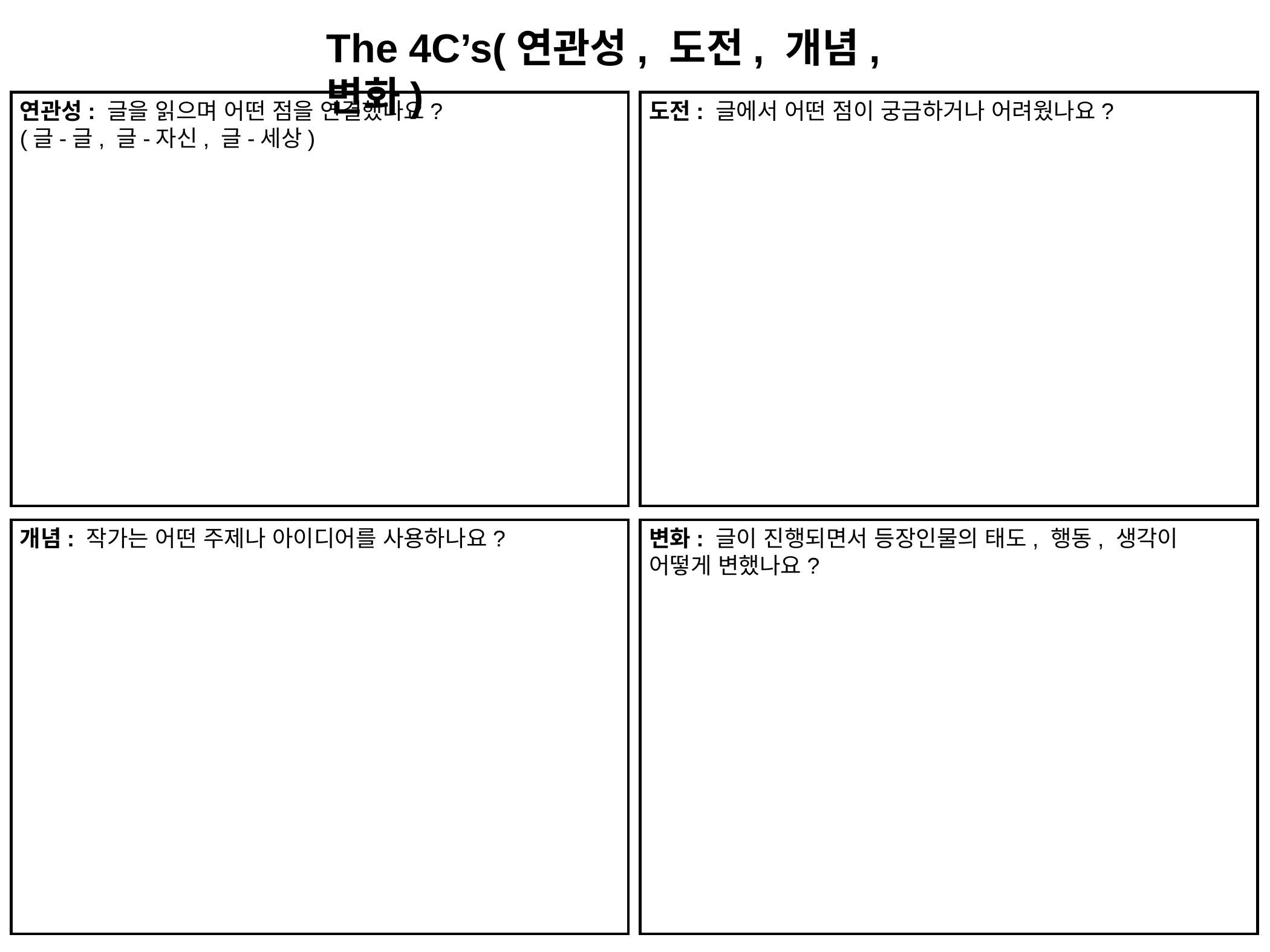

The 4C’s(연관성, 도전, 개념, 변화)

연관성: 글을 읽으며 어떤 점을 연결했나요?
(글-글, 글-자신, 글-세상)

도전: 글에서 어떤 점이 궁금하거나 어려웠나요?

개념: 작가는 어떤 주제나 아이디어를 사용하나요?

변화: 글이 진행되면서 등장인물의 태도, 행동, 생각이 어떻게 변했나요?